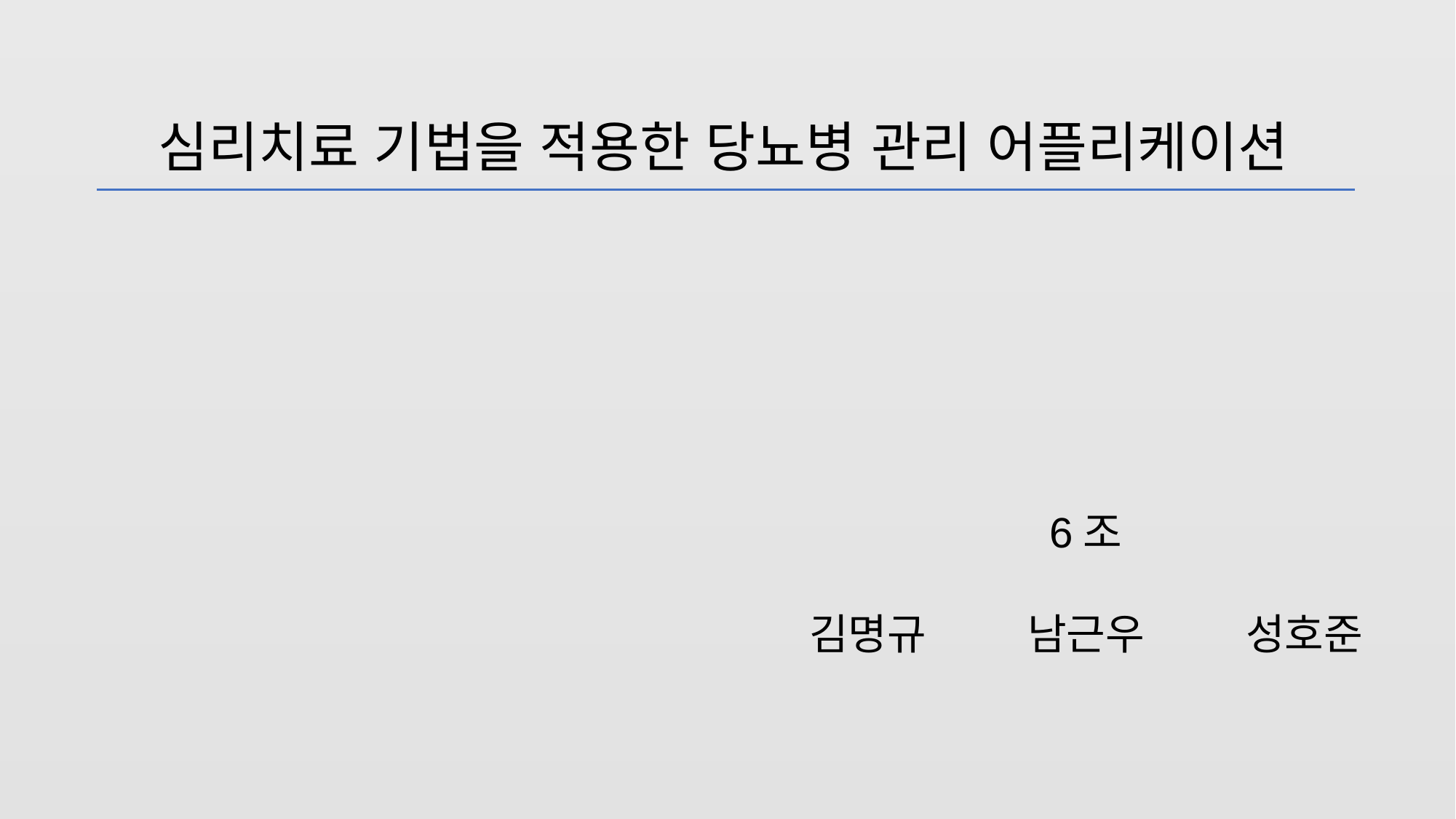

심리치료 기법을 적용한 당뇨병 관리 어플리케이션
6조

김명규	남근우	성호준